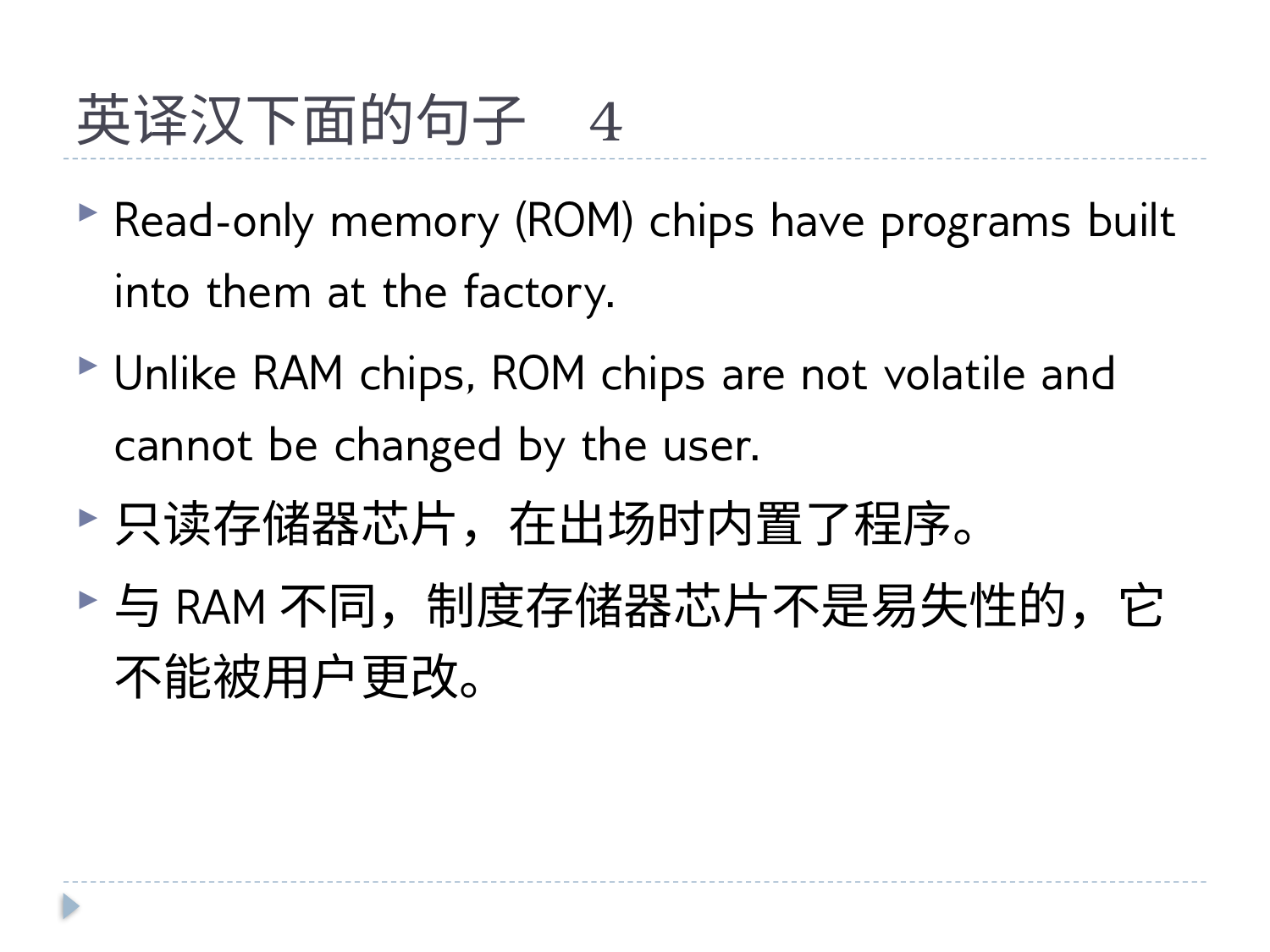

# 英译汉下面的句子   4
Read-only memory (ROM) chips have programs built into them at the factory.
Unlike RAM chips, ROM chips are not volatile and cannot be changed by the user.
只读存储器芯片，在出场时内置了程序。
与RAM不同，制度存储器芯片不是易失性的，它不能被用户更改。